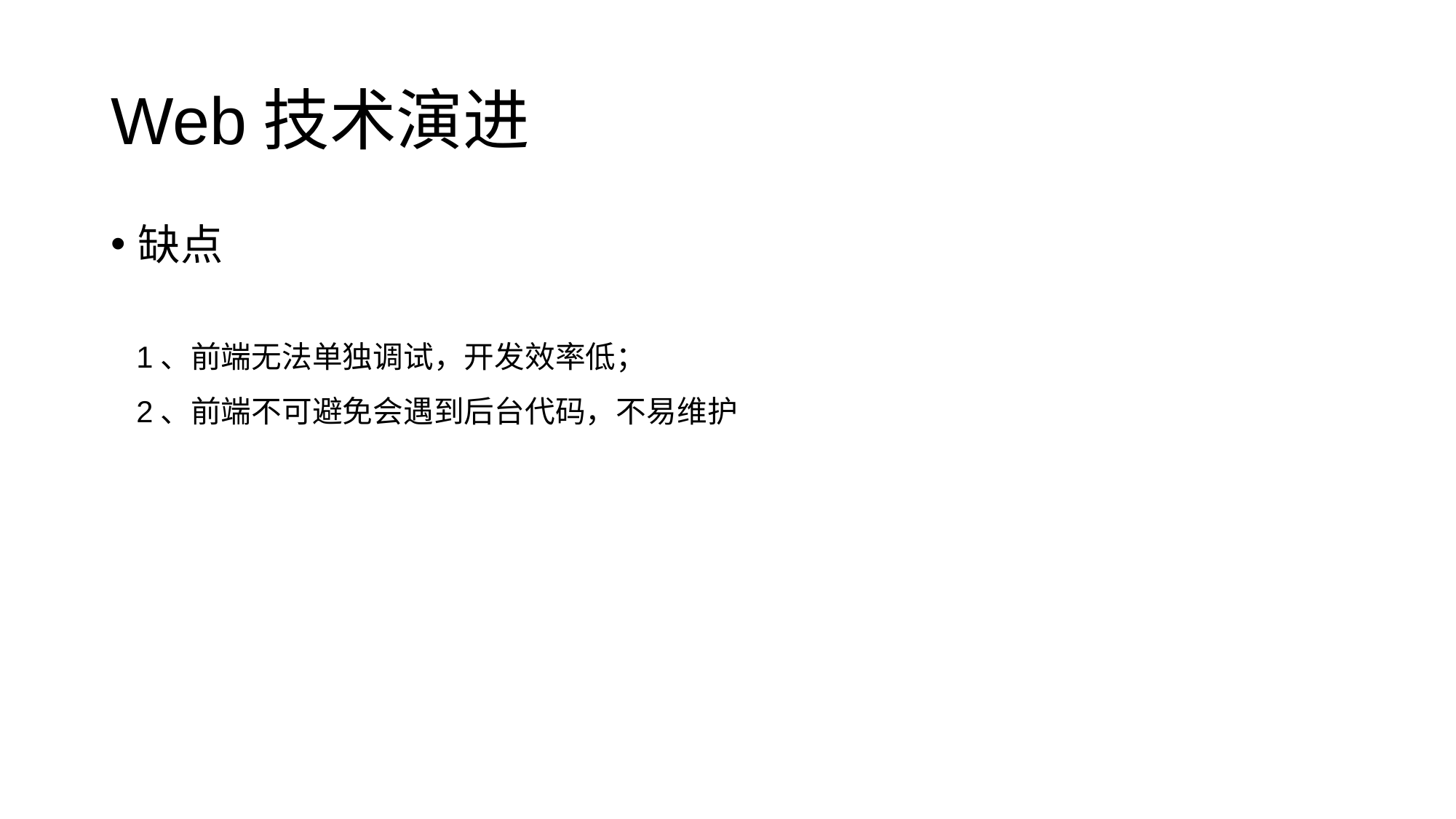

# Web技术演进
缺点
1、前端无法单独调试，开发效率低；
2、前端不可避免会遇到后台代码，不易维护